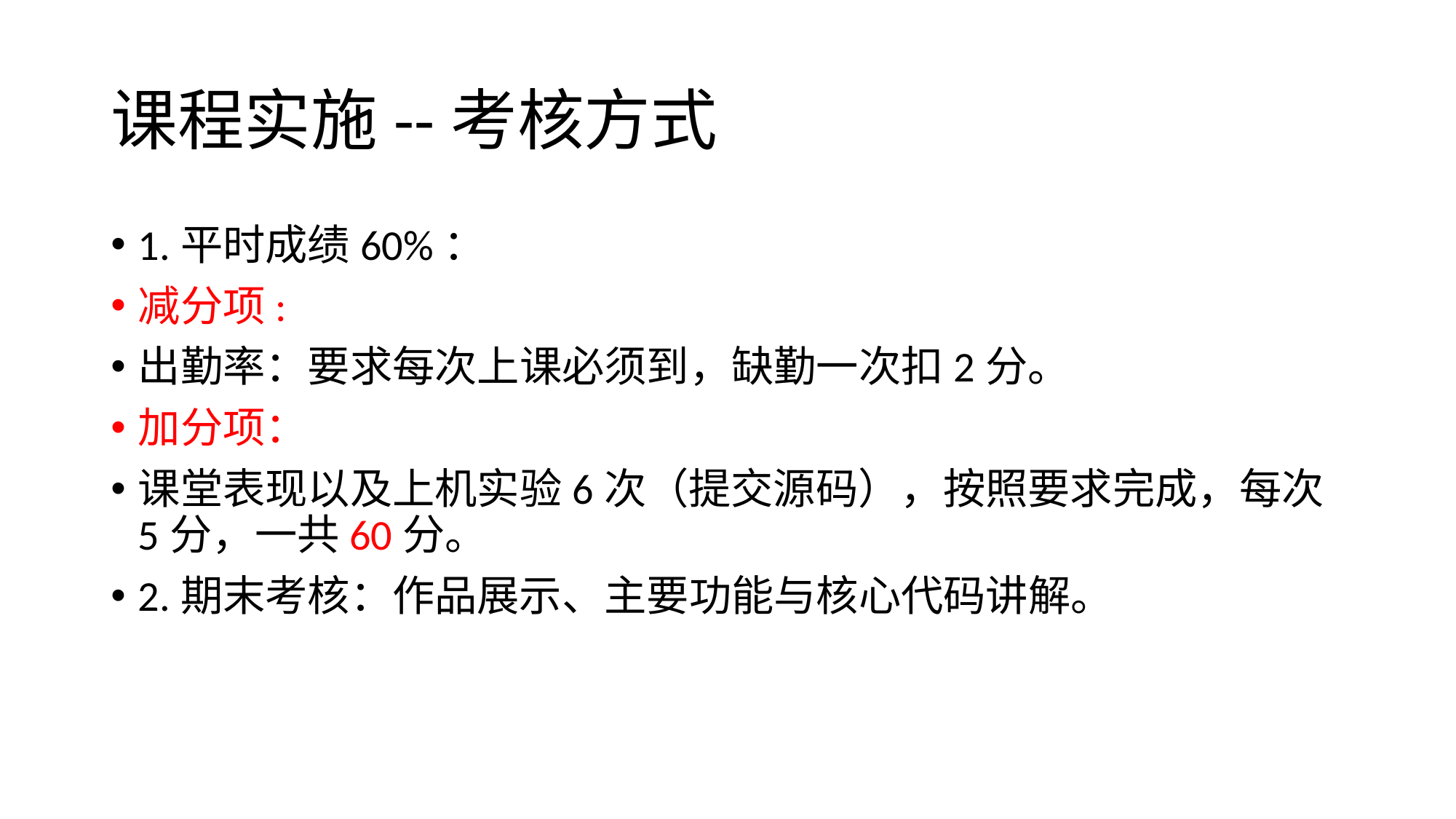

# 课程实施--考核方式
1.平时成绩60%：
减分项:
出勤率：要求每次上课必须到，缺勤一次扣2分。
加分项：
课堂表现以及上机实验6次（提交源码），按照要求完成，每次5分，一共60分。
2.期末考核：作品展示、主要功能与核心代码讲解。